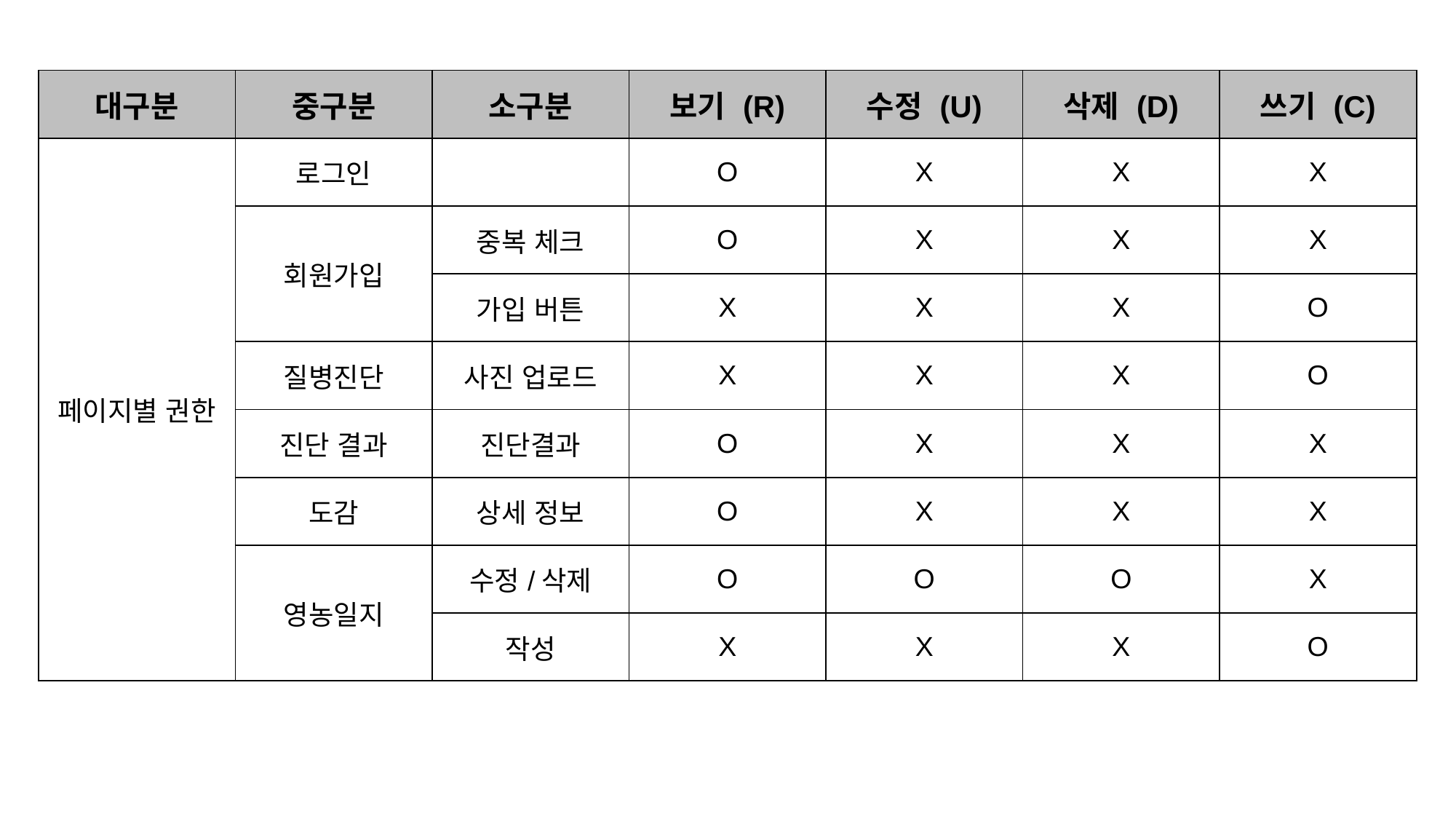

| 대구분 | 중구분 | 소구분 | 보기 (R) | 수정 (U) | 삭제 (D) | 쓰기 (C) |
| --- | --- | --- | --- | --- | --- | --- |
| 페이지별 권한 | 로그인 |  | O | X | X | X |
|  | 회원가입 | 중복 체크 | O | X | X | X |
|  |  | 가입 버튼 | X | X | X | O |
|  | 질병진단 | 사진 업로드 | X | X | X | O |
|  | 진단 결과 | 진단결과 | O | X | X | X |
|  | 도감 | 상세 정보 | O | X | X | X |
|  | 영농일지 | 수정/삭제 | O | O | O | X |
|  |  | 작성 | X | X | X | O |